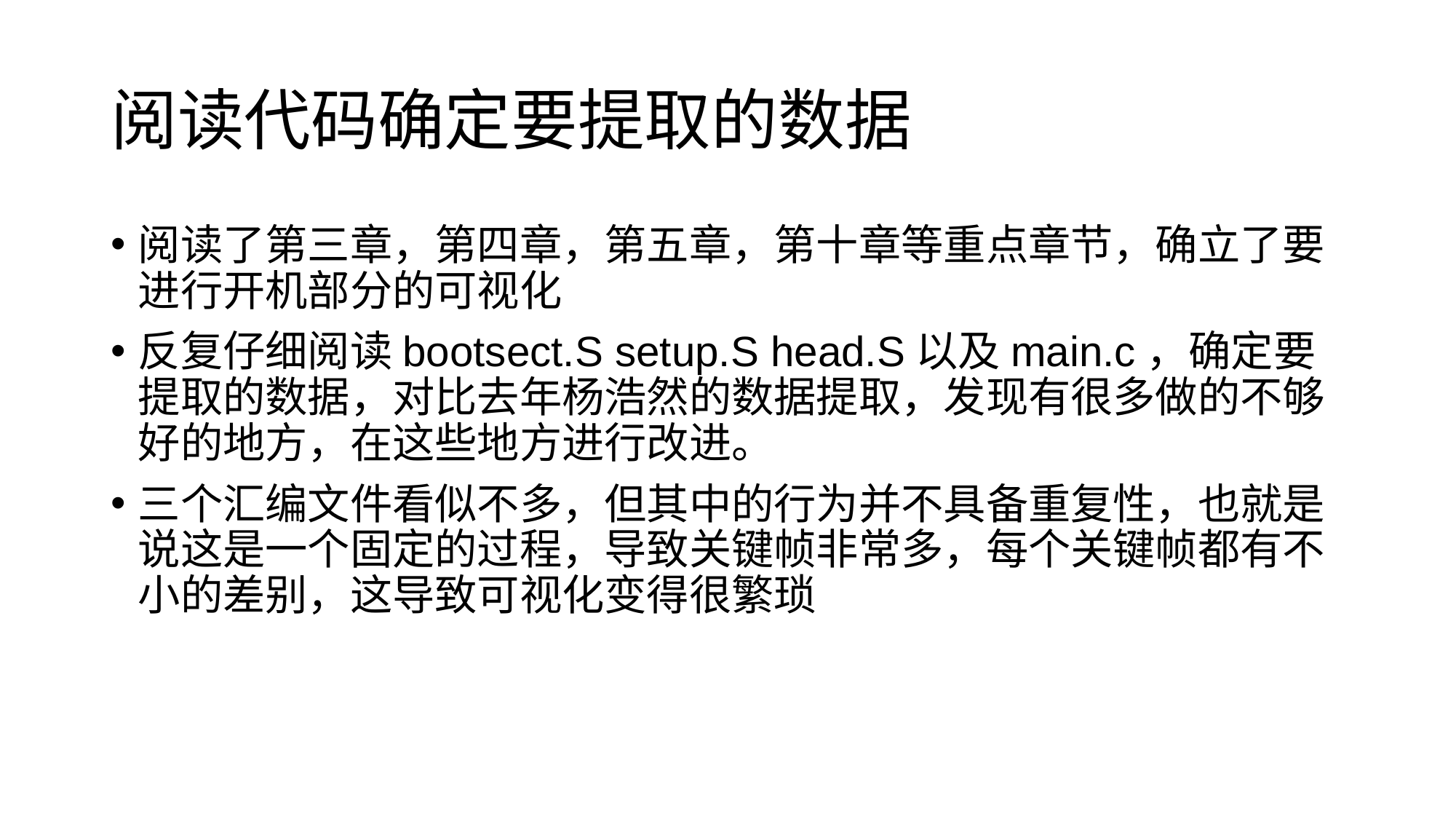

# 阅读代码确定要提取的数据
阅读了第三章，第四章，第五章，第十章等重点章节，确立了要进行开机部分的可视化
反复仔细阅读bootsect.S setup.S head.S以及main.c，确定要提取的数据，对比去年杨浩然的数据提取，发现有很多做的不够好的地方，在这些地方进行改进。
三个汇编文件看似不多，但其中的行为并不具备重复性，也就是说这是一个固定的过程，导致关键帧非常多，每个关键帧都有不小的差别，这导致可视化变得很繁琐